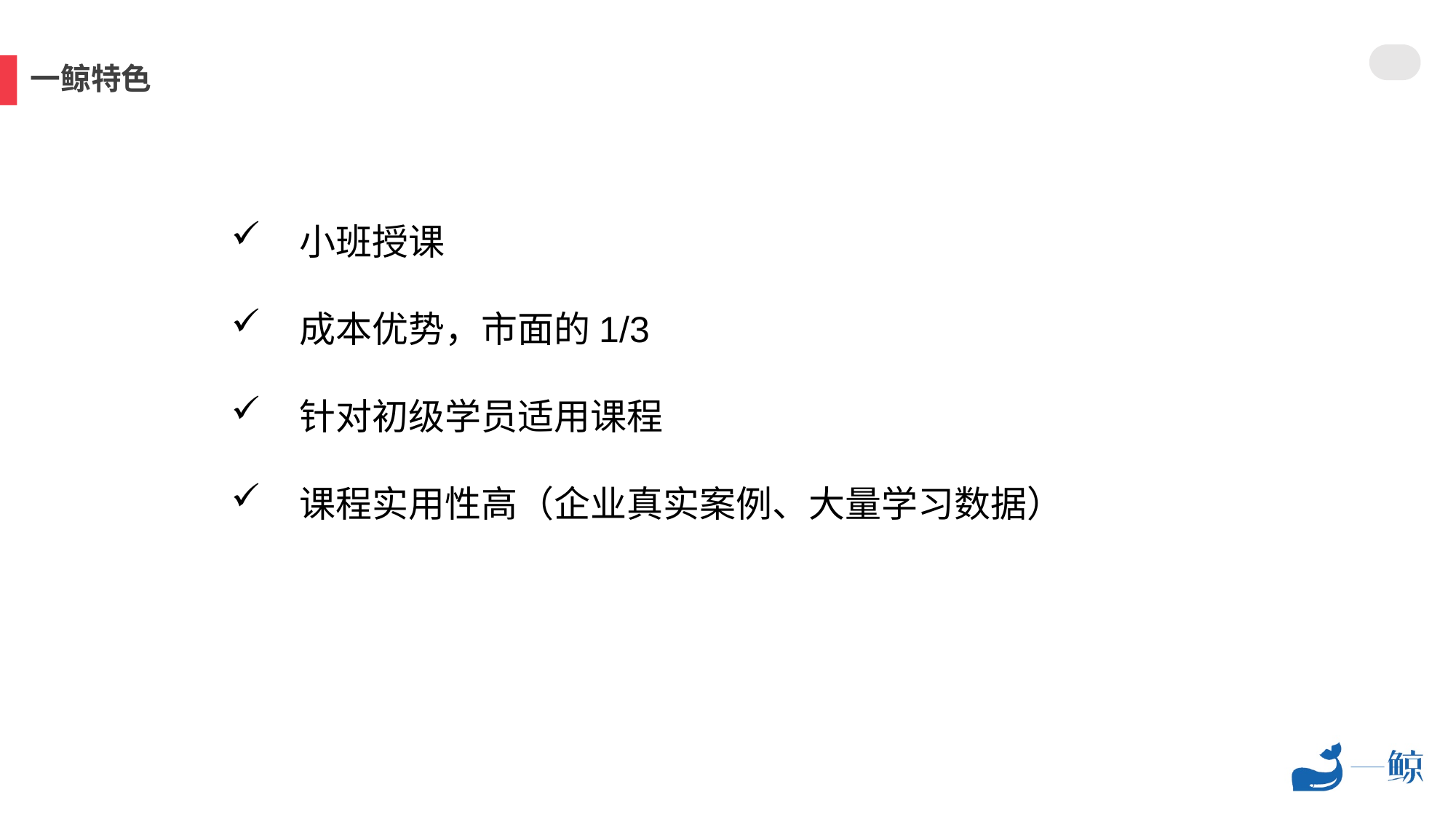

一鲸特色
小班授课

成本优势，市面的1/3

针对初级学员适用课程

课程实用性高（企业真实案例、大量学习数据）